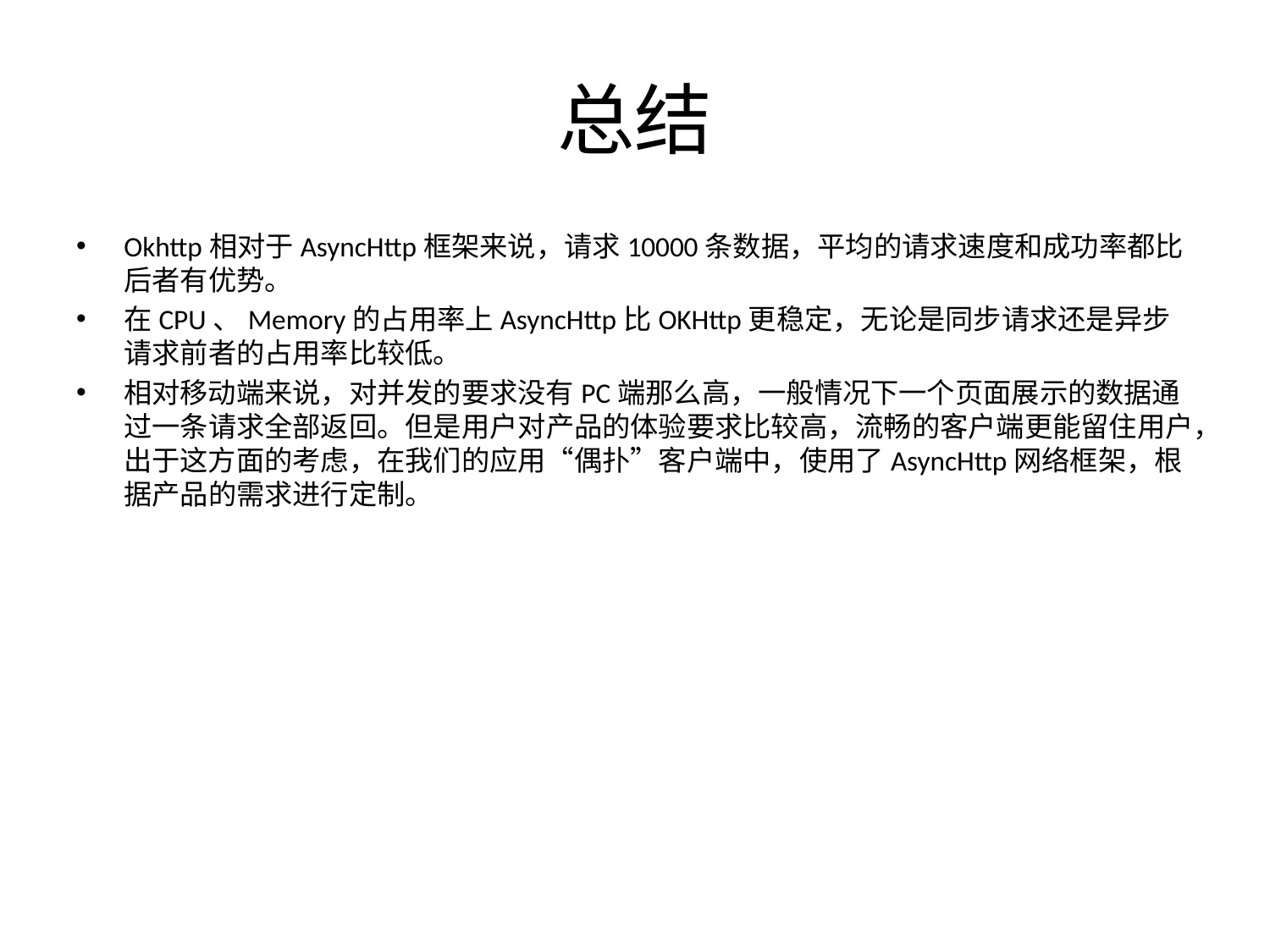

# 总结
Okhttp相对于AsyncHttp框架来说，请求10000条数据，平均的请求速度和成功率都比后者有优势。
在CPU、Memory的占用率上AsyncHttp比OKHttp更稳定，无论是同步请求还是异步请求前者的占用率比较低。
相对移动端来说，对并发的要求没有PC端那么高，一般情况下一个页面展示的数据通过一条请求全部返回。但是用户对产品的体验要求比较高，流畅的客户端更能留住用户，出于这方面的考虑，在我们的应用“偶扑”客户端中，使用了AsyncHttp网络框架，根据产品的需求进行定制。